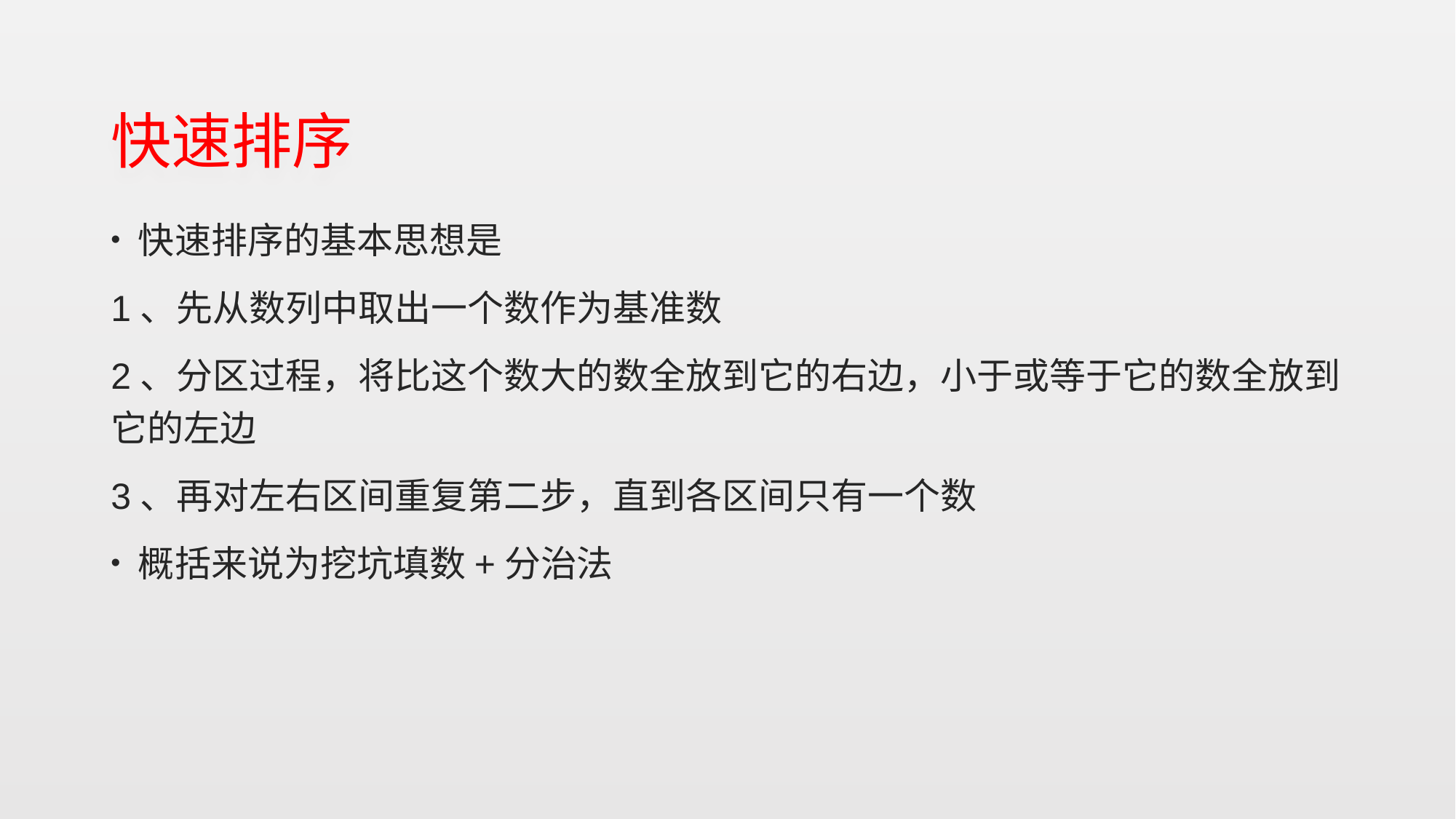

# 快速排序
快速排序的基本思想是
1、先从数列中取出一个数作为基准数
2、分区过程，将比这个数大的数全放到它的右边，小于或等于它的数全放到它的左边
3、再对左右区间重复第二步，直到各区间只有一个数
概括来说为挖坑填数+分治法